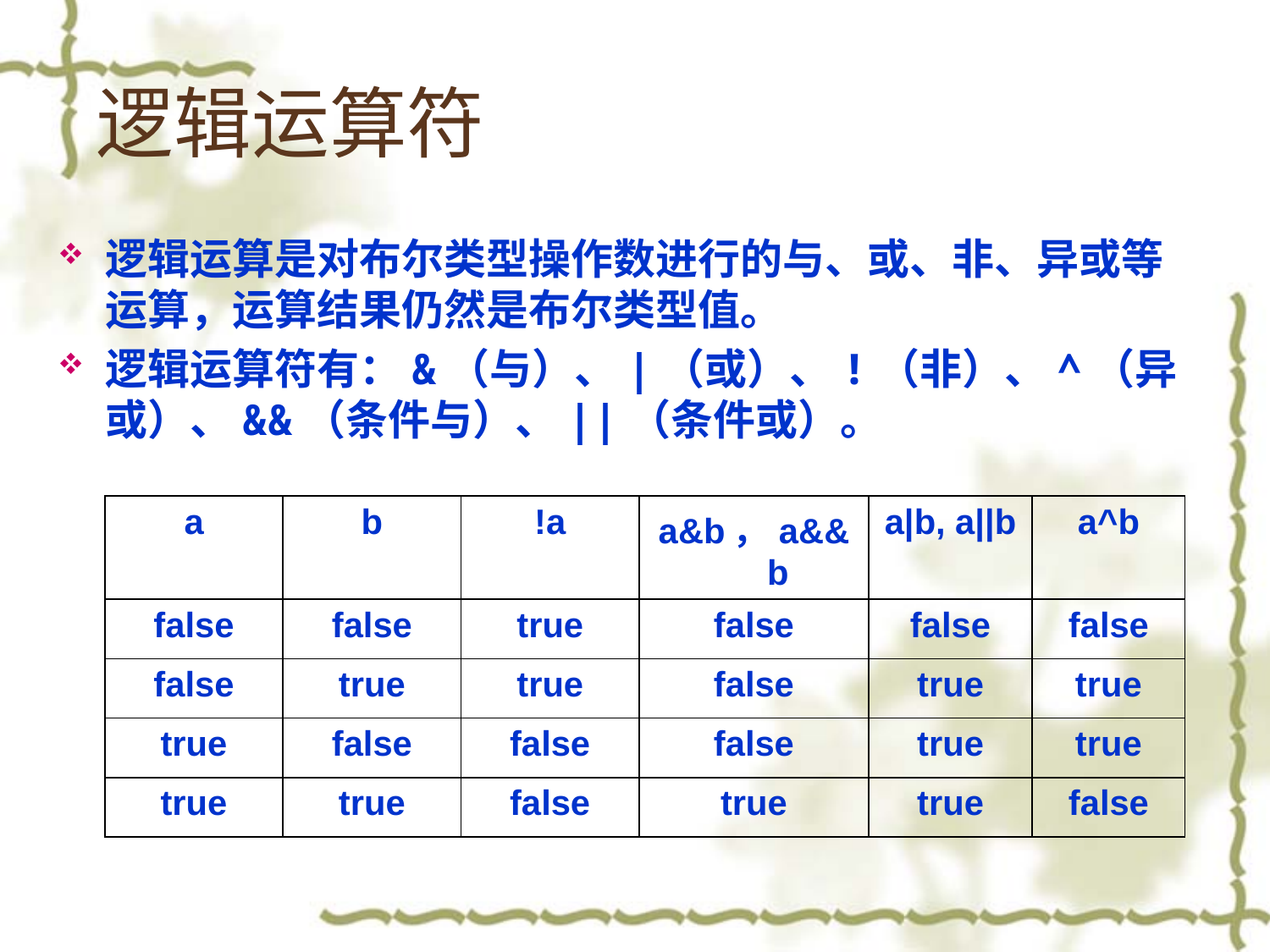

# 逻辑运算符
逻辑运算是对布尔类型操作数进行的与、或、非、异或等运算，运算结果仍然是布尔类型值。
逻辑运算符有：&（与）、|（或）、!（非）、^（异或）、&&（条件与）、||（条件或）。
| a | b | !a | a&b，a&&b | a|b, a||b | a^b |
| --- | --- | --- | --- | --- | --- |
| false | false | true | false | false | false |
| false | true | true | false | true | true |
| true | false | false | false | true | true |
| true | true | false | true | true | false |